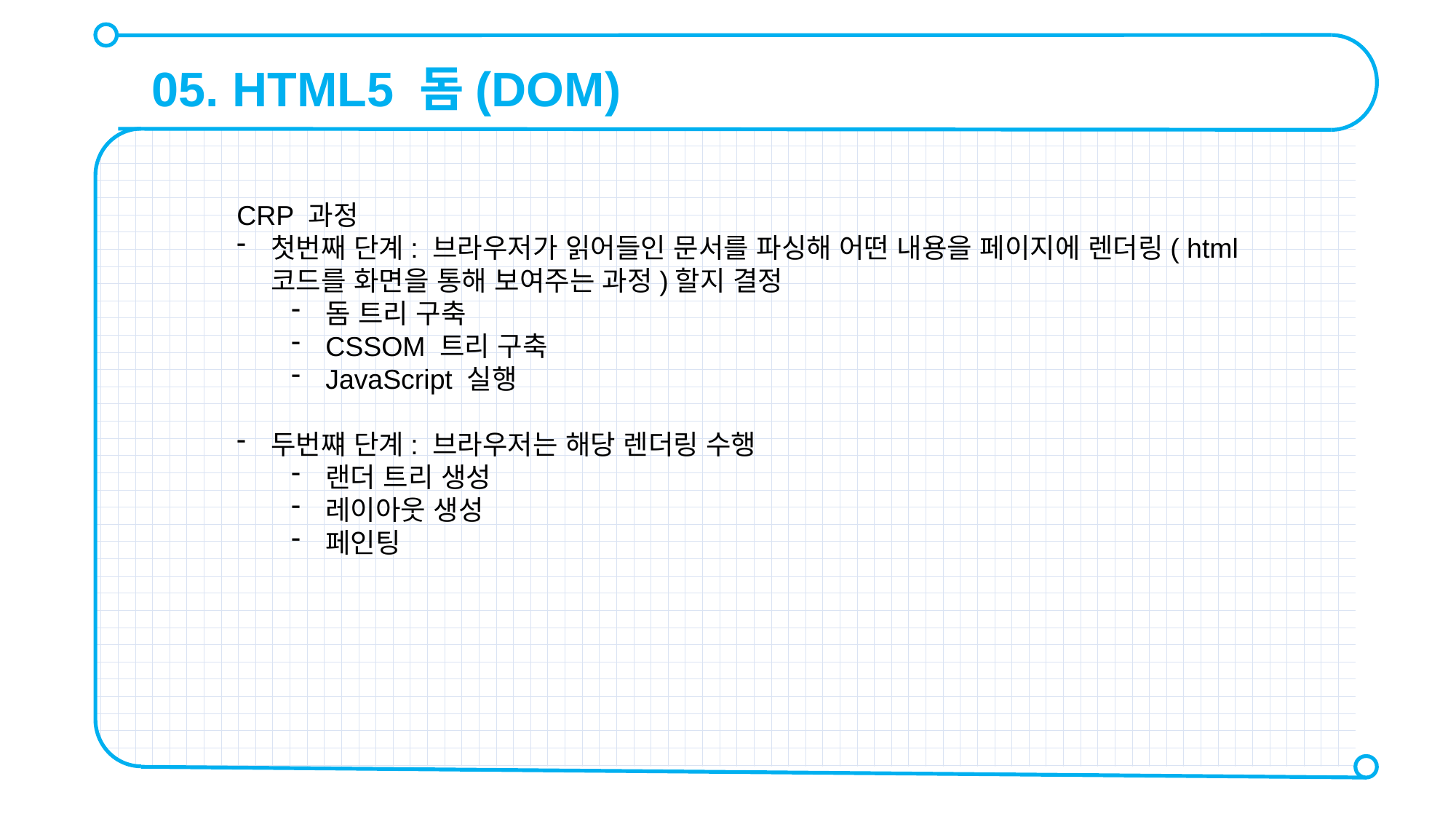

05. HTML5 돔(DOM)
CRP 과정
첫번째 단계: 브라우저가 읽어들인 문서를 파싱해 어떤 내용을 페이지에 렌더링( html 코드를 화면을 통해 보여주는 과정)할지 결정
돔 트리 구축
CSSOM 트리 구축
JavaScript 실행

두번쨰 단계: 브라우저는 해당 렌더링 수행
랜더 트리 생성
레이아웃 생성
페인팅